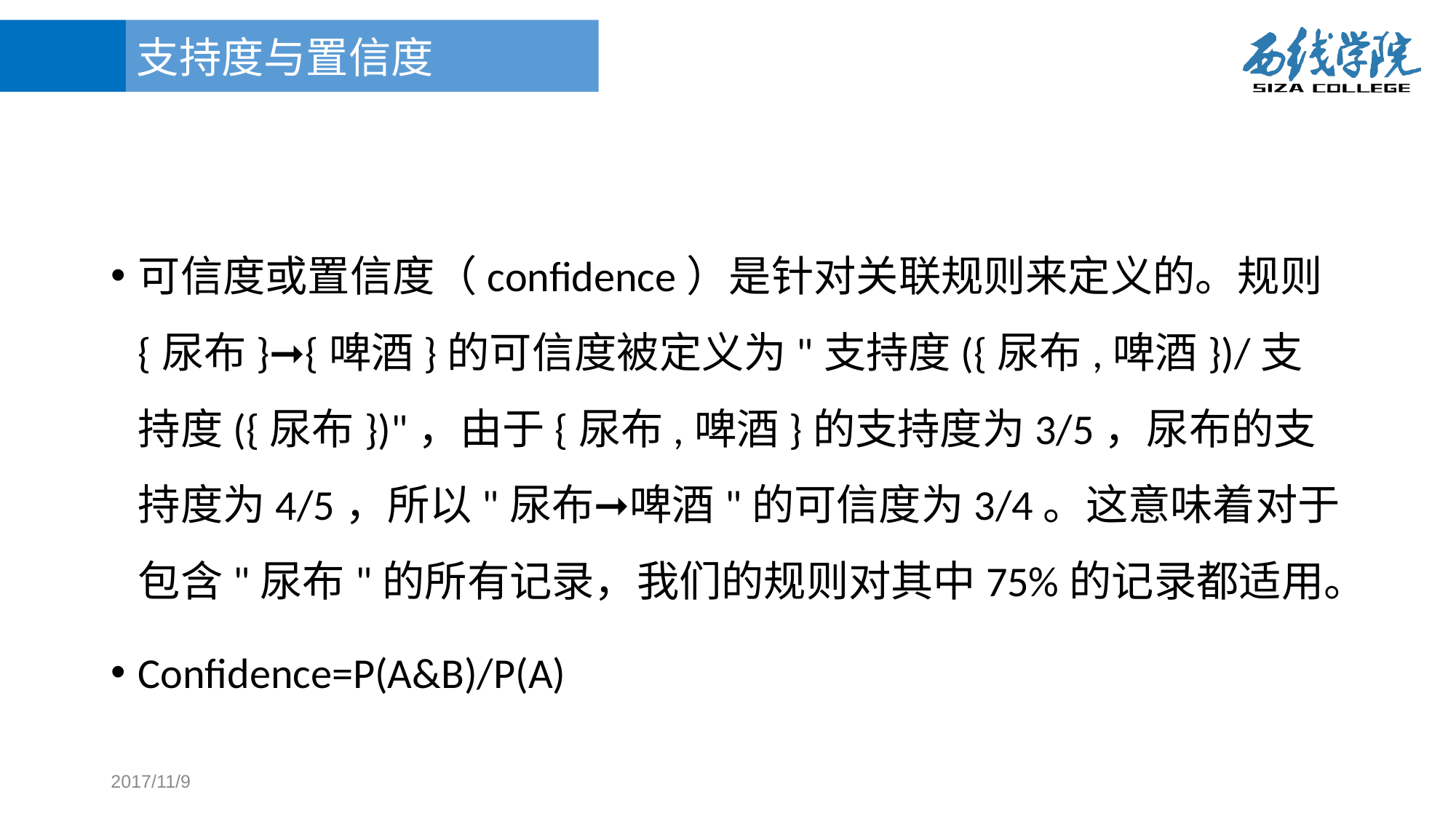

# 支持度与置信度
可信度或置信度（confidence）是针对关联规则来定义的。规则{尿布}➞{啤酒}的可信度被定义为"支持度({尿布,啤酒})/支持度({尿布})"，由于{尿布,啤酒}的支持度为3/5，尿布的支持度为4/5，所以"尿布➞啤酒"的可信度为3/4。这意味着对于包含"尿布"的所有记录，我们的规则对其中75%的记录都适用。
Confidence=P(A&B)/P(A)
2017/11/9